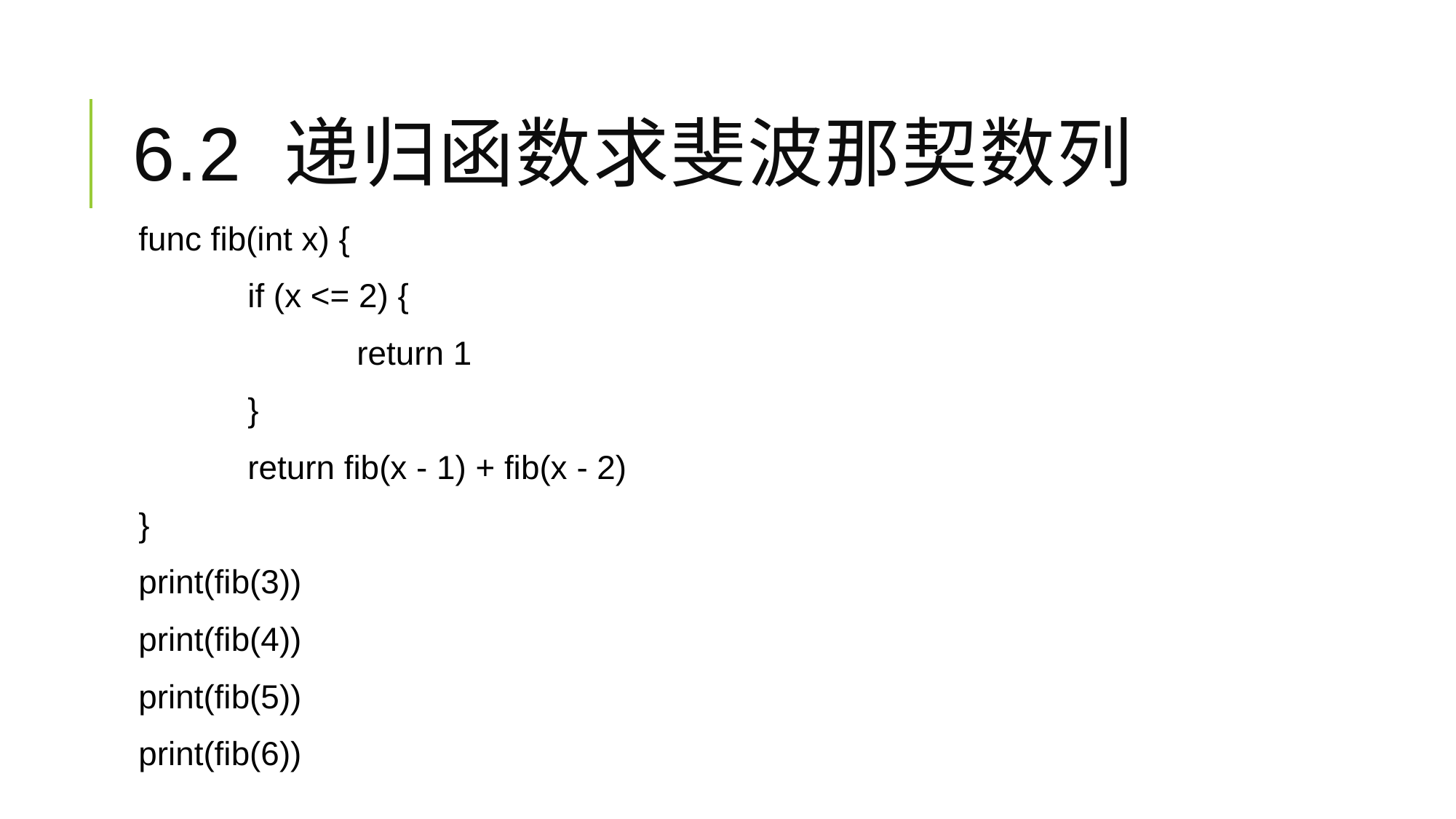

# 6.2 递归函数求斐波那契数列
func fib(int x) {
	if (x <= 2) {
		return 1
	}
	return fib(x - 1) + fib(x - 2)
}
print(fib(3))
print(fib(4))
print(fib(5))
print(fib(6))